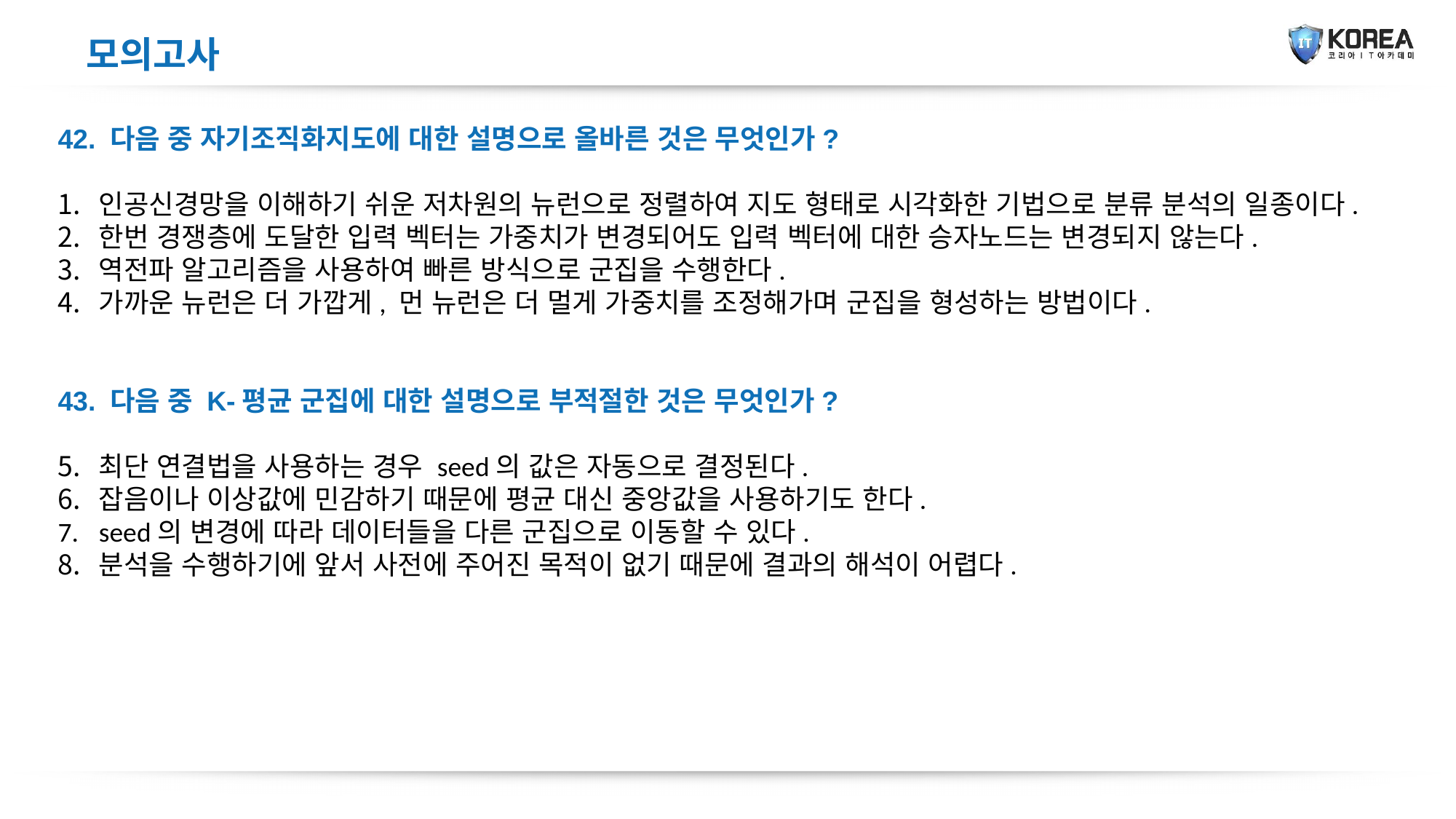

모의고사
42. 다음 중 자기조직화지도에 대한 설명으로 올바른 것은 무엇인가?

인공신경망을 이해하기 쉬운 저차원의 뉴런으로 정렬하여 지도 형태로 시각화한 기법으로 분류 분석의 일종이다.
한번 경쟁층에 도달한 입력 벡터는 가중치가 변경되어도 입력 벡터에 대한 승자노드는 변경되지 않는다.
역전파 알고리즘을 사용하여 빠른 방식으로 군집을 수행한다.
가까운 뉴런은 더 가깝게, 먼 뉴런은 더 멀게 가중치를 조정해가며 군집을 형성하는 방법이다.

43. 다음 중 K-평균 군집에 대한 설명으로 부적절한 것은 무엇인가?

최단 연결법을 사용하는 경우 seed의 값은 자동으로 결정된다.
잡음이나 이상값에 민감하기 때문에 평균 대신 중앙값을 사용하기도 한다.
seed의 변경에 따라 데이터들을 다른 군집으로 이동할 수 있다.
분석을 수행하기에 앞서 사전에 주어진 목적이 없기 때문에 결과의 해석이 어렵다.